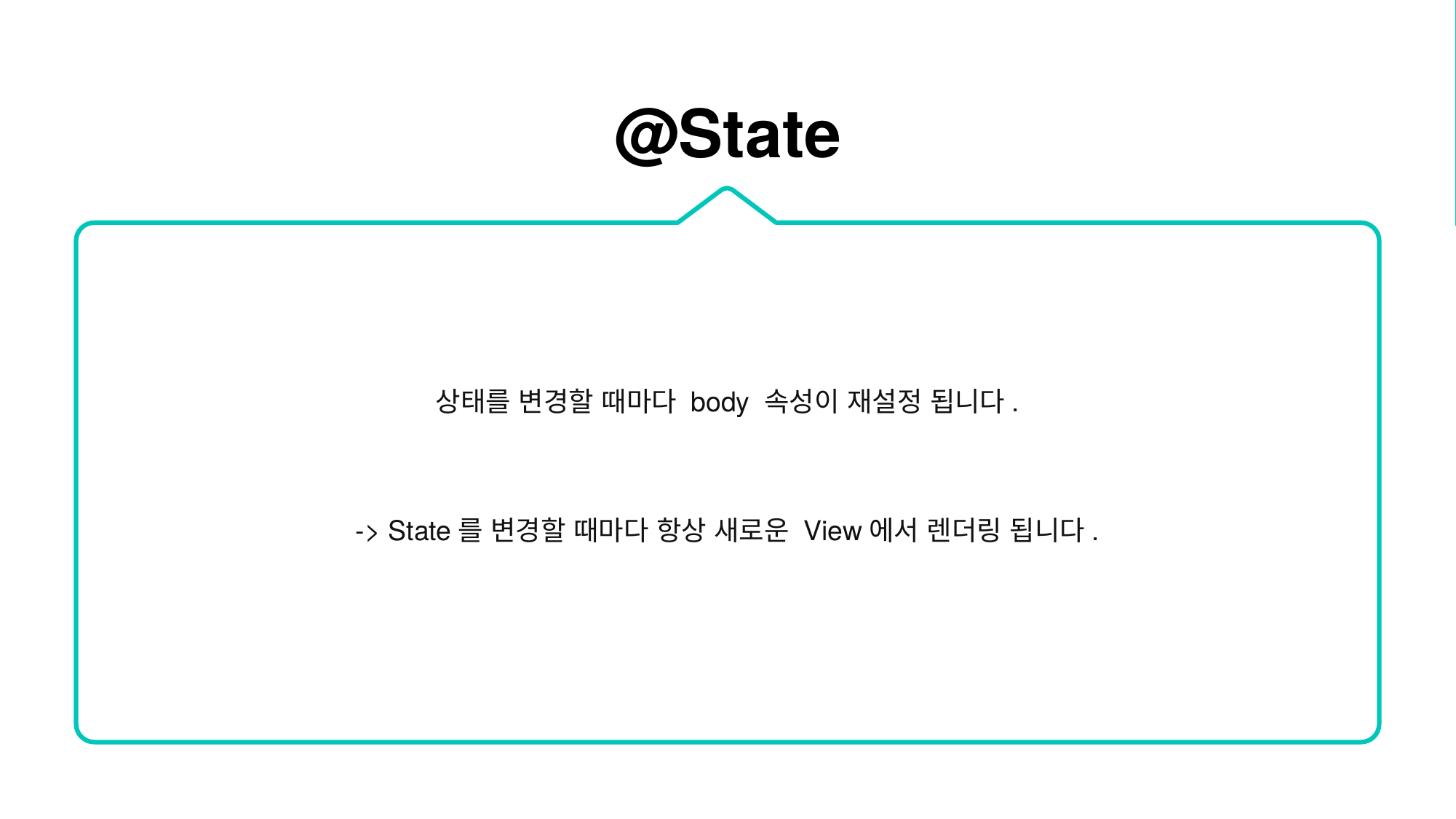

@State

상태를 변경할 때마다 body 속성이 재설정 됩니다.
-> State를 변경할 때마다 항상 새로운 View에서 렌더링 됩니다.